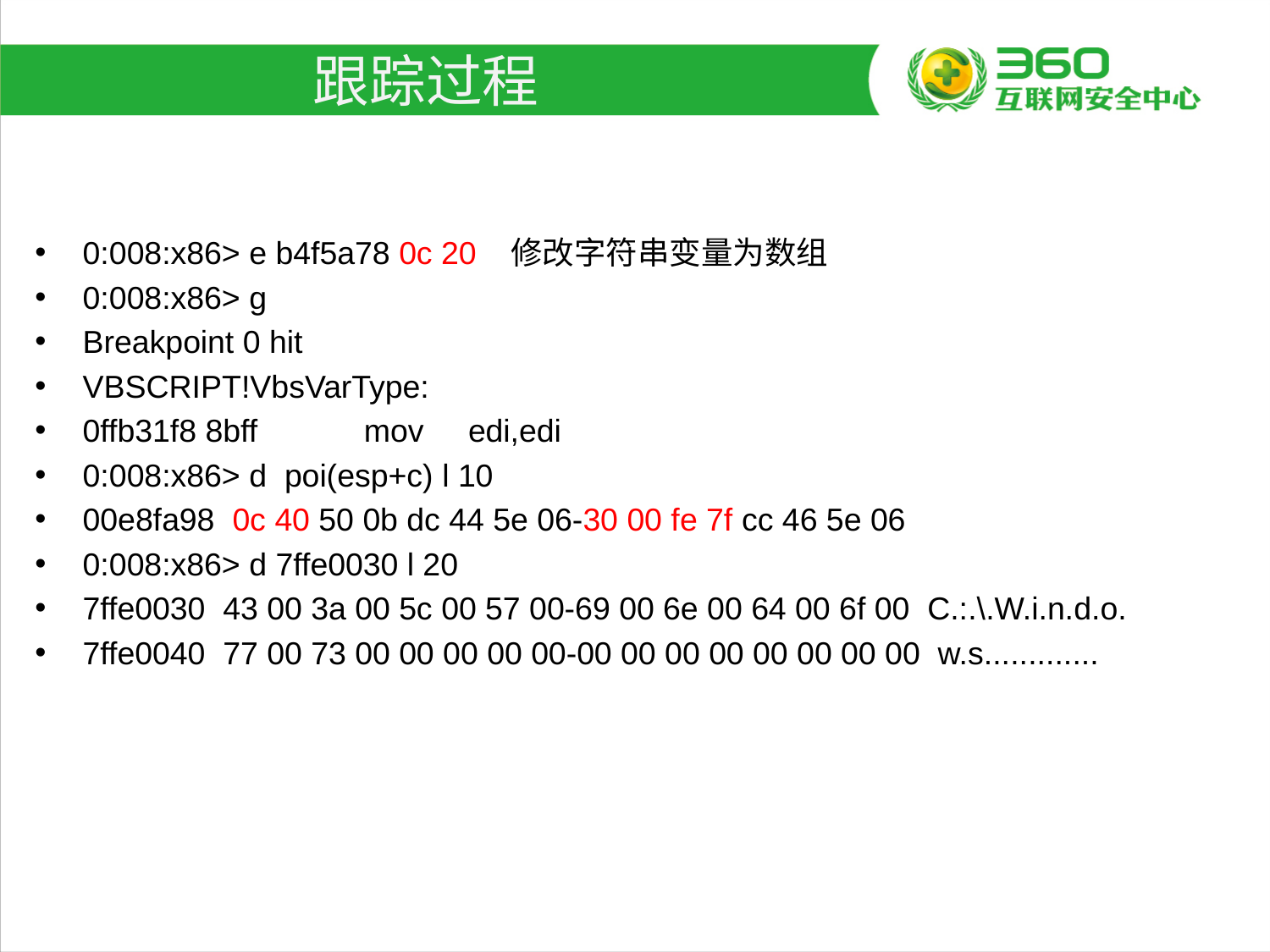

# 跟踪过程

0:008:x86> e b4f5a78 0c 20   修改字符串变量为数组
0:008:x86> g
Breakpoint 0 hit
VBSCRIPT!VbsVarType:
0ffb31f8 8bff            mov     edi,edi
0:008:x86> d  poi(esp+c) l 10
00e8fa98  0c 40 50 0b dc 44 5e 06-30 00 fe 7f cc 46 5e 06
0:008:x86> d 7ffe0030 l 20
7ffe0030  43 00 3a 00 5c 00 57 00-69 00 6e 00 64 00 6f 00  C.:.\.W.i.n.d.o.
7ffe0040  77 00 73 00 00 00 00 00-00 00 00 00 00 00 00 00  w.s.............